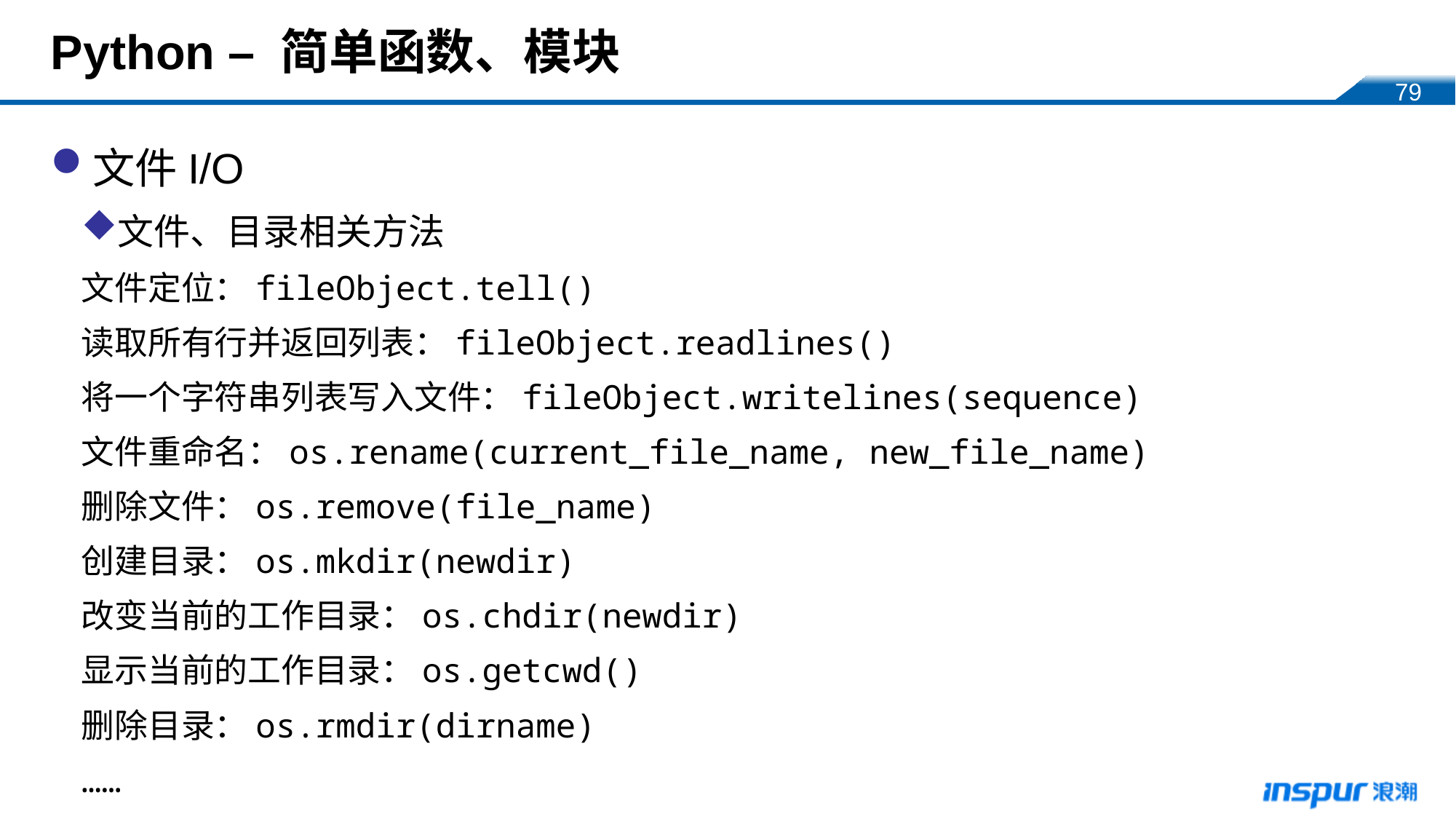

# Python – 简单函数、模块
文件I/O
文件、目录相关方法
文件定位：fileObject.tell()
读取所有行并返回列表：fileObject.readlines()
将一个字符串列表写入文件：fileObject.writelines(sequence)
文件重命名：os.rename(current_file_name, new_file_name)
删除文件：os.remove(file_name)
创建目录：os.mkdir(newdir)
改变当前的工作目录：os.chdir(newdir)
显示当前的工作目录：os.getcwd()
删除目录：os.rmdir(dirname)
……